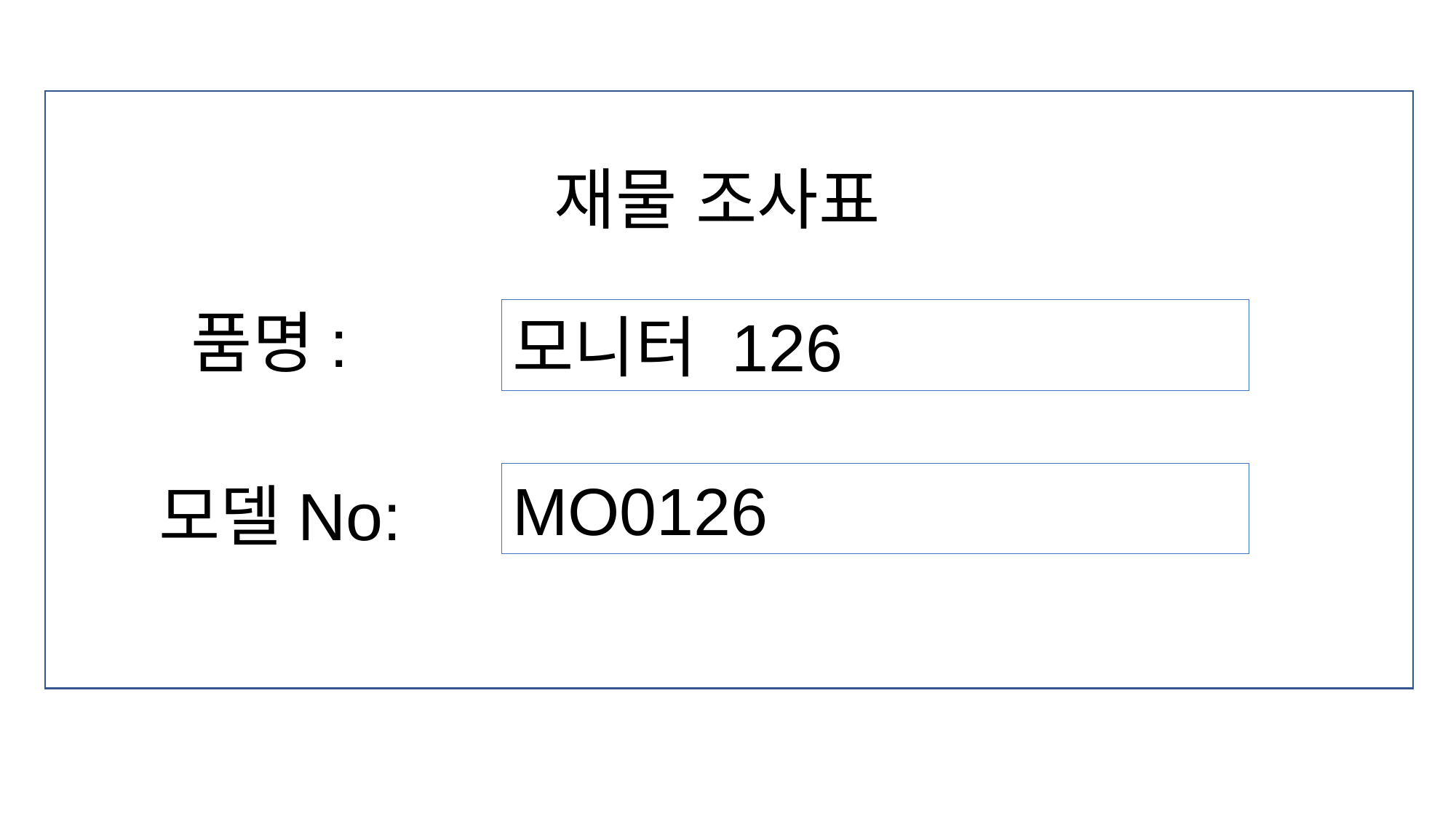

재물 조사표
품명:
모니터 126
MO0126
모델No: